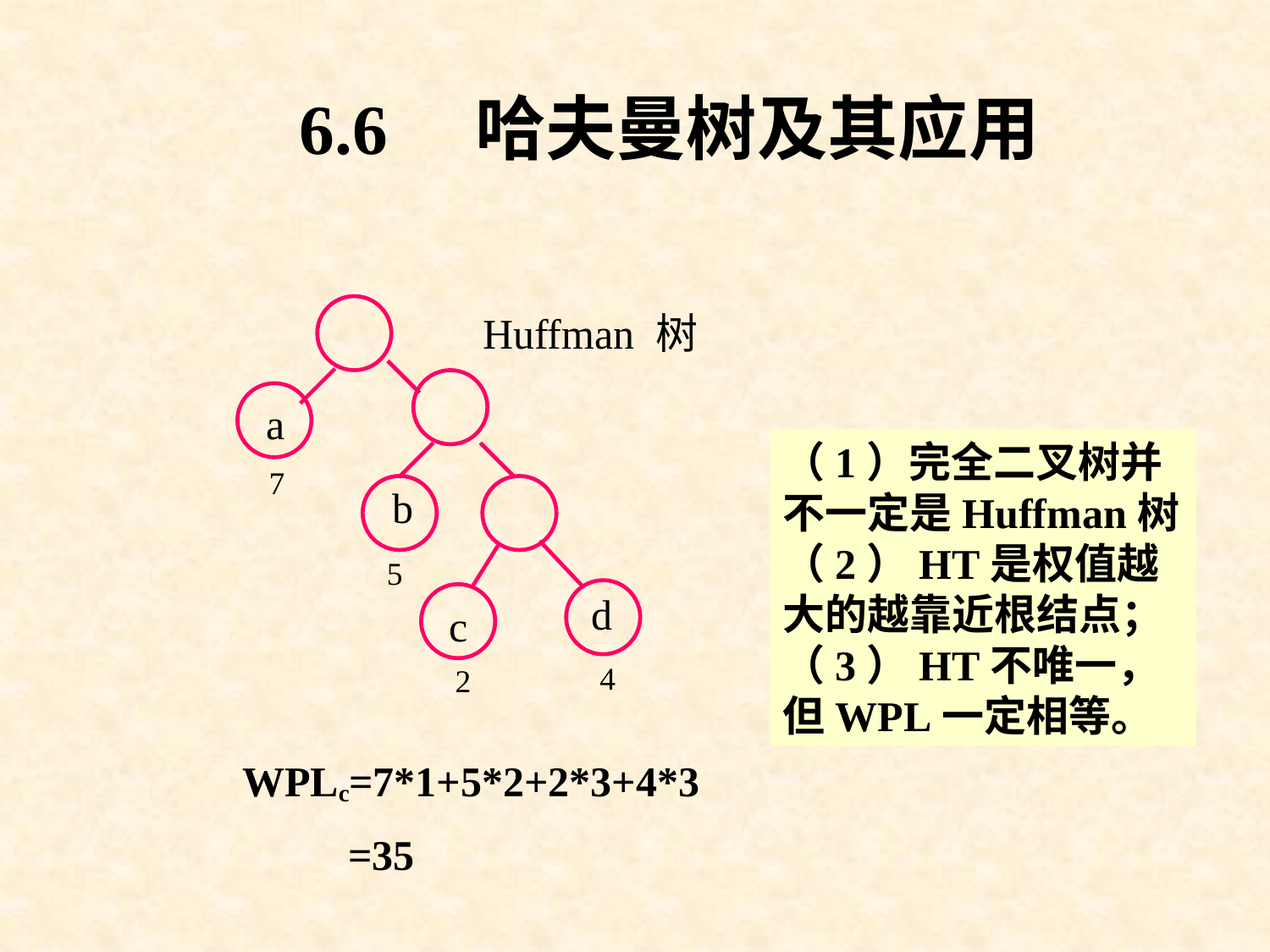

6.6　哈夫曼树及其应用

Huffman 树

a
（1）完全二叉树并不一定是Huffman树
（2）HT是权值越大的越靠近根结点；
（3）HT不唯一，但WPL一定相等。

7
b

5

d

c
4
2
WPLc=7*1+5*2+2*3+4*3
          =35